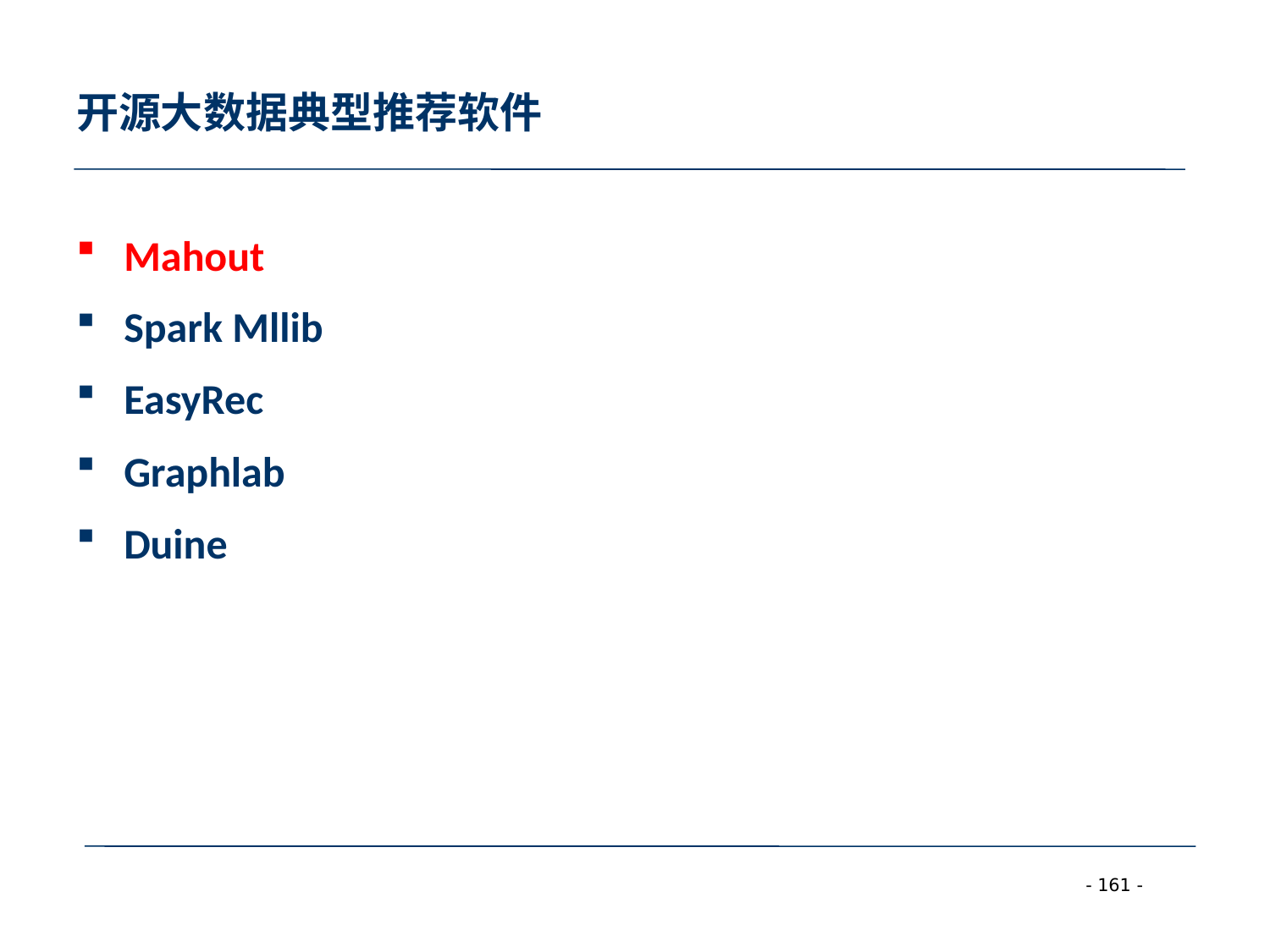

# 开源大数据典型推荐软件
Mahout
Spark Mllib
EasyRec
Graphlab
Duine